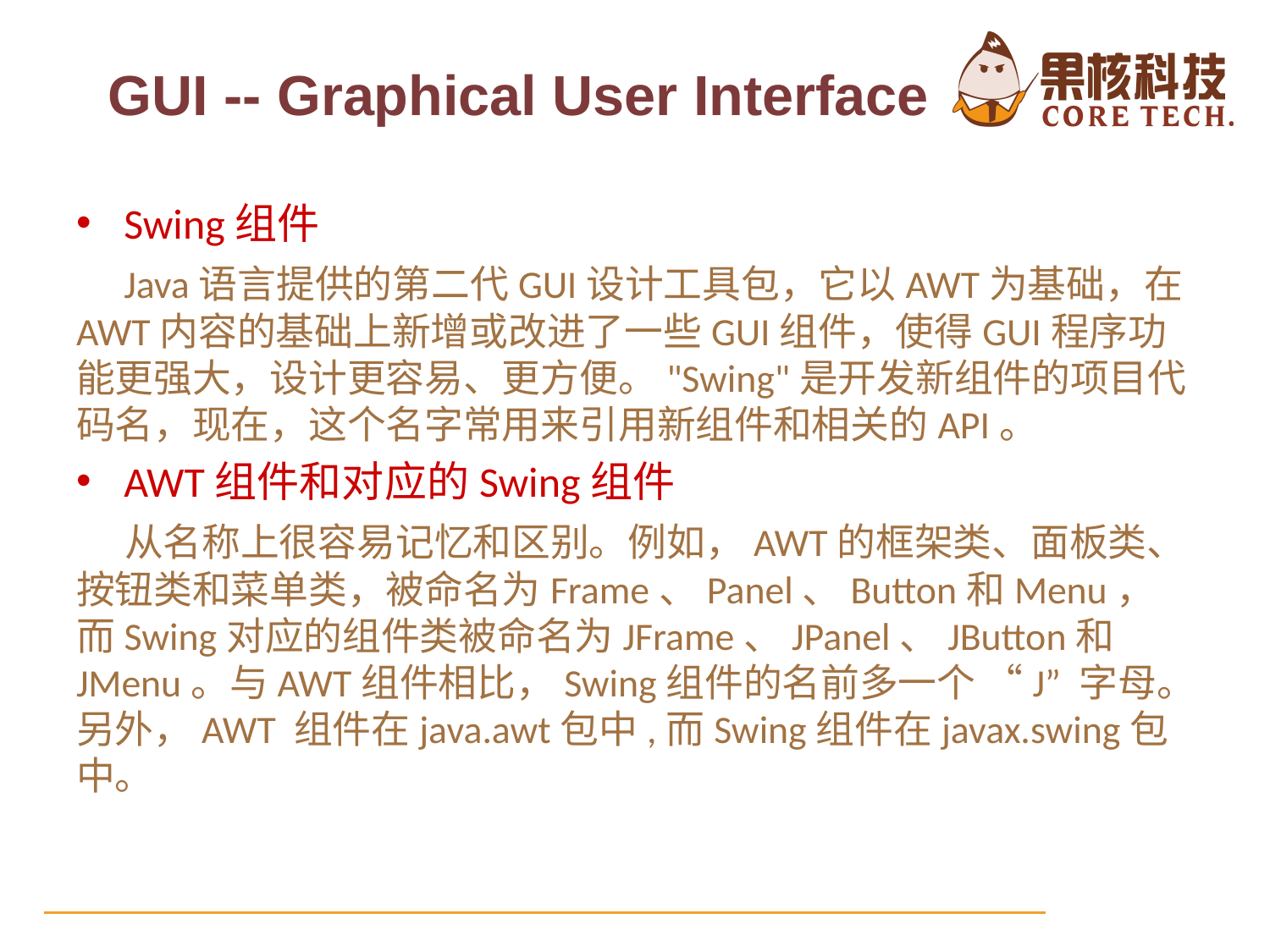

GUI -- Graphical User Interface
Swing组件
     Java语言提供的第二代GUI设计工具包，它以AWT为基础，在AWT内容的基础上新增或改进了一些GUI组件，使得GUI程序功能更强大，设计更容易、更方便。"Swing"是开发新组件的项目代码名，现在，这个名字常用来引用新组件和相关的API。
AWT组件和对应的Swing组件
    从名称上很容易记忆和区别。例如，AWT的框架类、面板类、按钮类和菜单类，被命名为Frame、Panel、Button和Menu，而Swing对应的组件类被命名为JFrame、JPanel、JButton和JMenu。与AWT组件相比，Swing组件的名前多一个 “J” 字母。另外，AWT 组件在java.awt包中,而Swing组件在javax.swing包中。